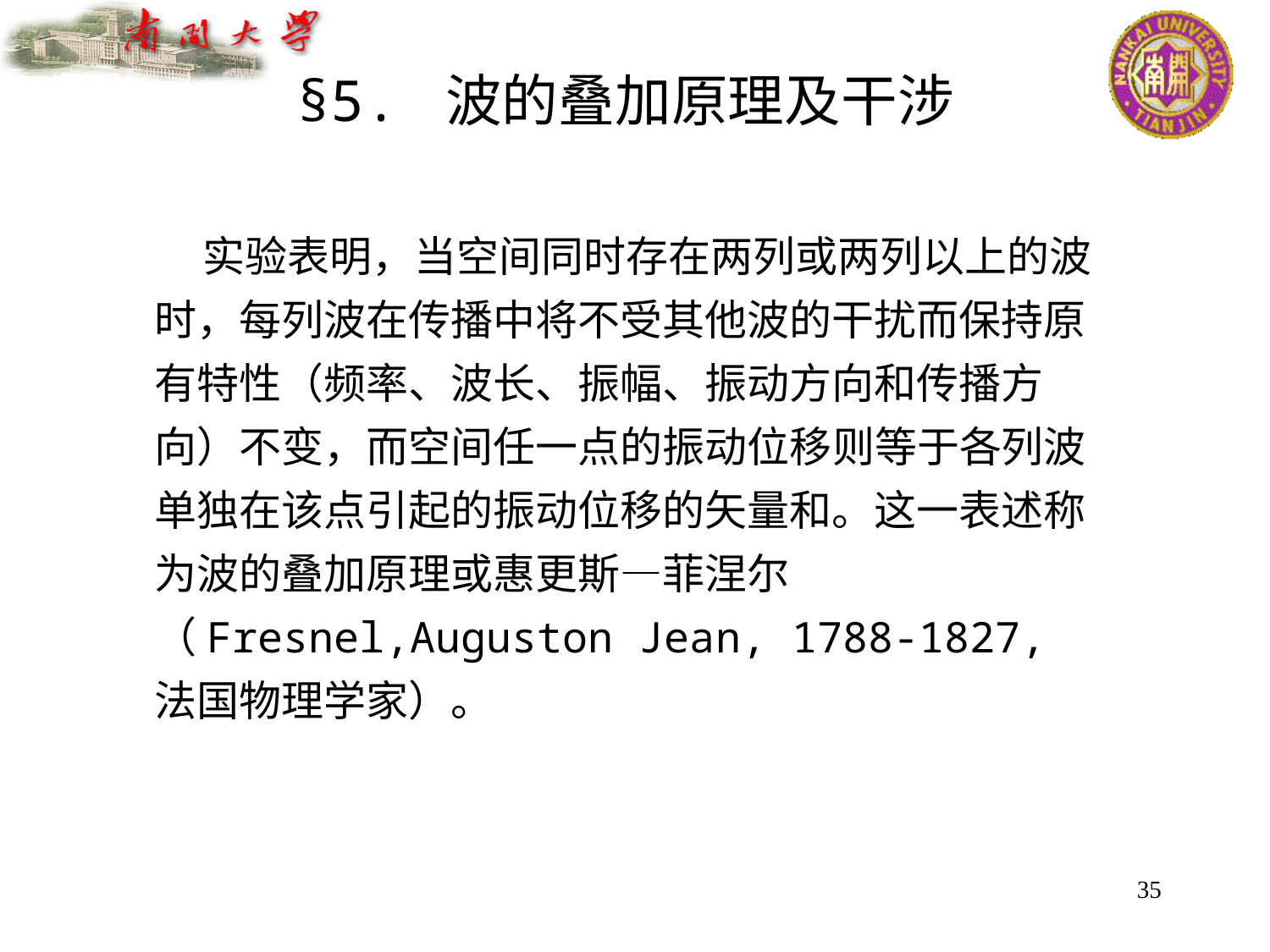

§5. 波的叠加原理及干涉
    实验表明，当空间同时存在两列或两列以上的波时，每列波在传播中将不受其他波的干扰而保持原有特性（频率、波长、振幅、振动方向和传播方向）不变，而空间任一点的振动位移则等于各列波单独在该点引起的振动位移的矢量和。这一表述称为波的叠加原理或惠更斯—菲涅尔（Fresnel,Auguston Jean, 1788-1827,法国物理学家）。
35